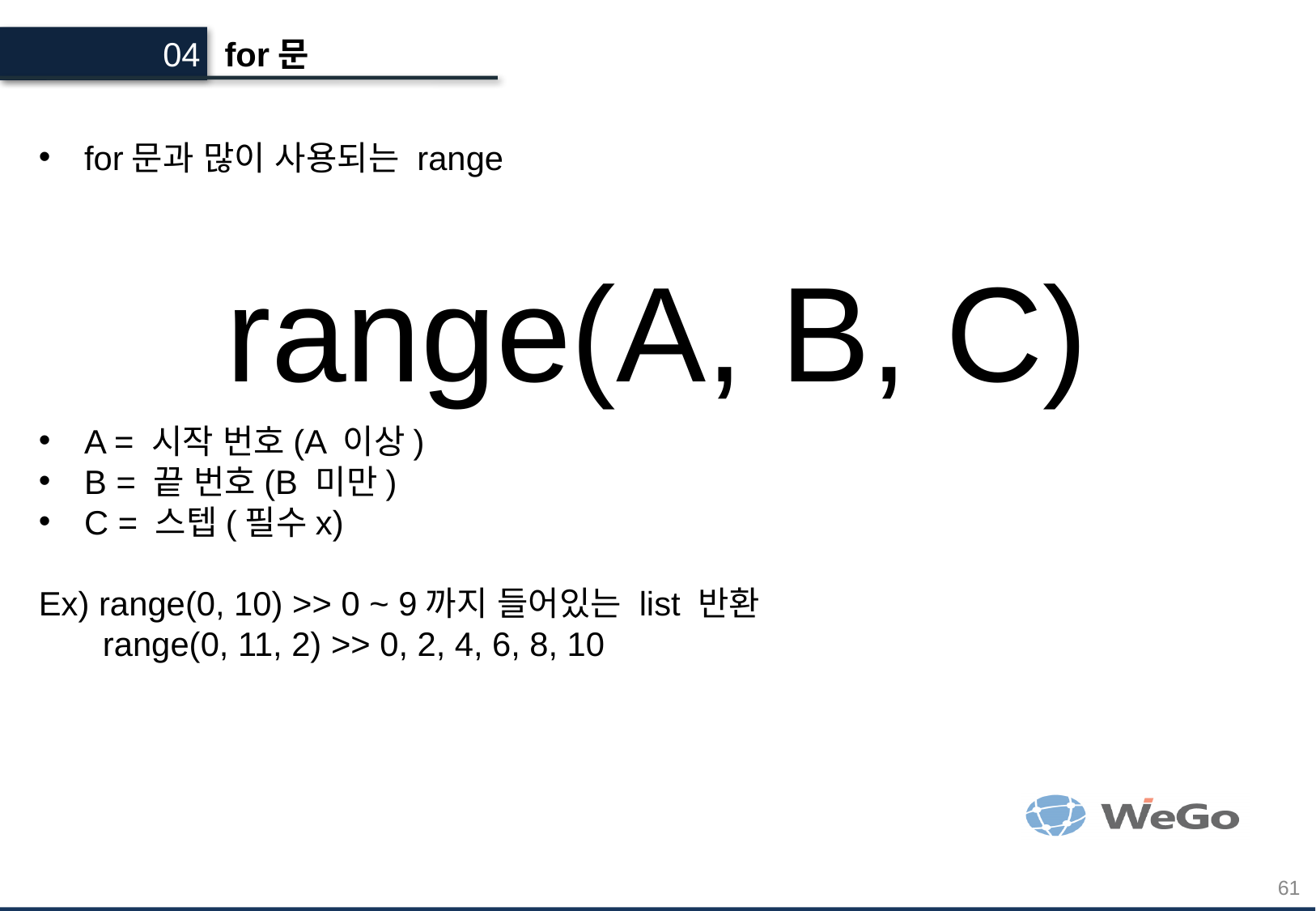

04
for문
for문과 많이 사용되는 range
A = 시작 번호(A 이상)
B = 끝 번호(B 미만)
C = 스텝(필수x)

Ex) range(0, 10) >> 0 ~ 9까지 들어있는 list 반환
      range(0, 11, 2) >> 0, 2, 4, 6, 8, 10

range(A, B, C)
61